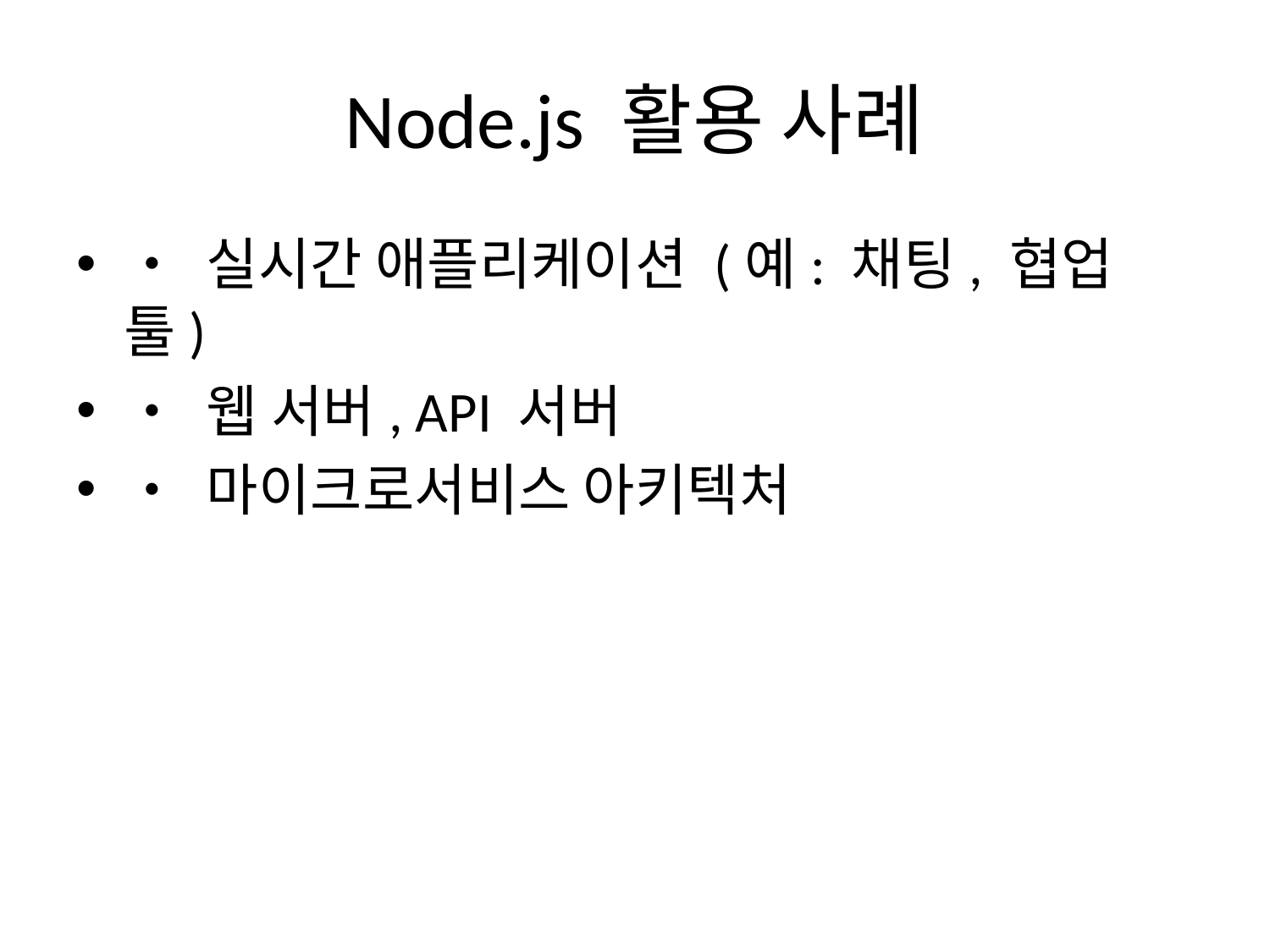

# Node.js 활용 사례
• 실시간 애플리케이션 (예: 채팅, 협업 툴)
• 웹 서버, API 서버
• 마이크로서비스 아키텍처